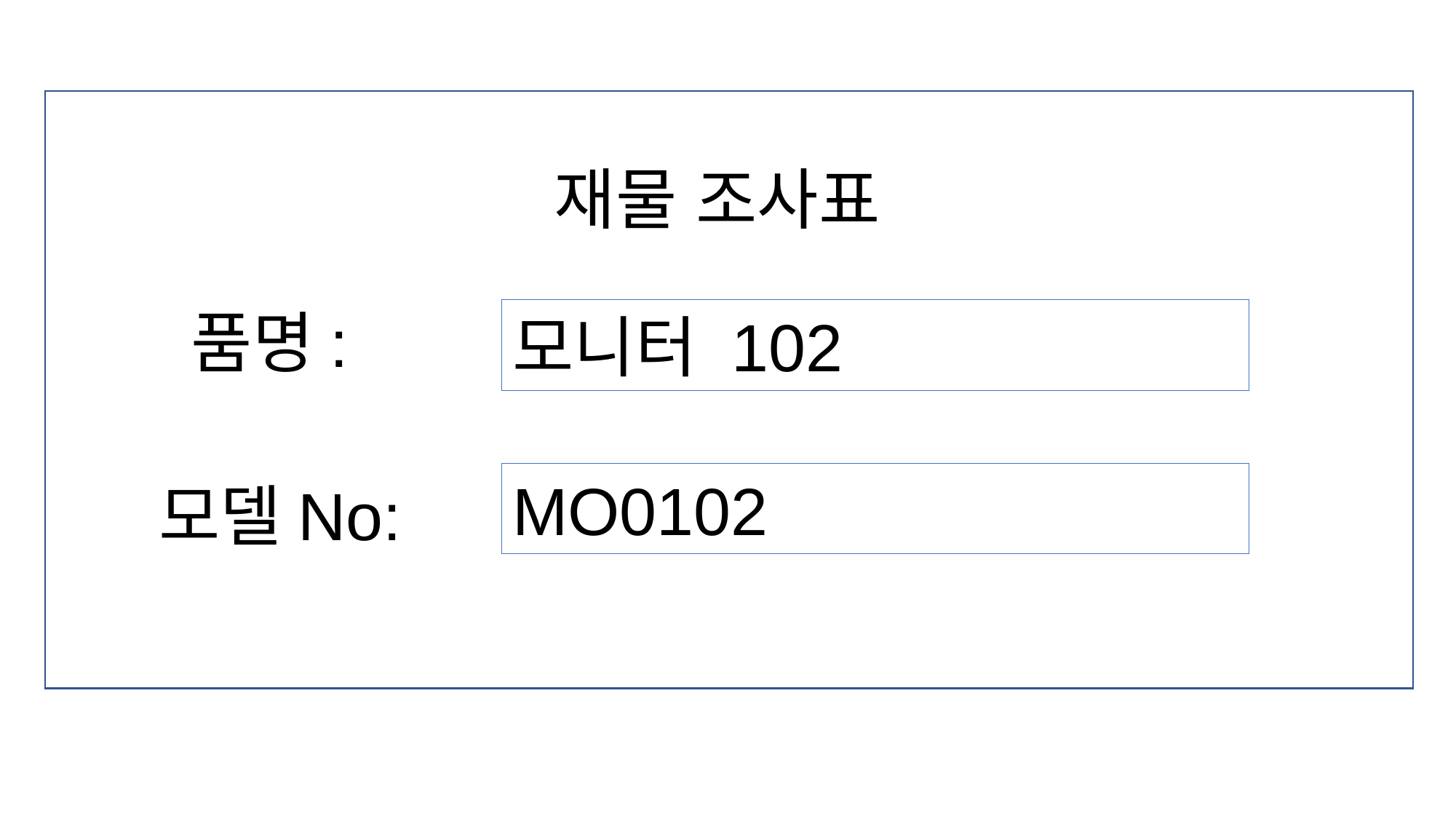

재물 조사표
품명:
모니터 102
MO0102
모델No: